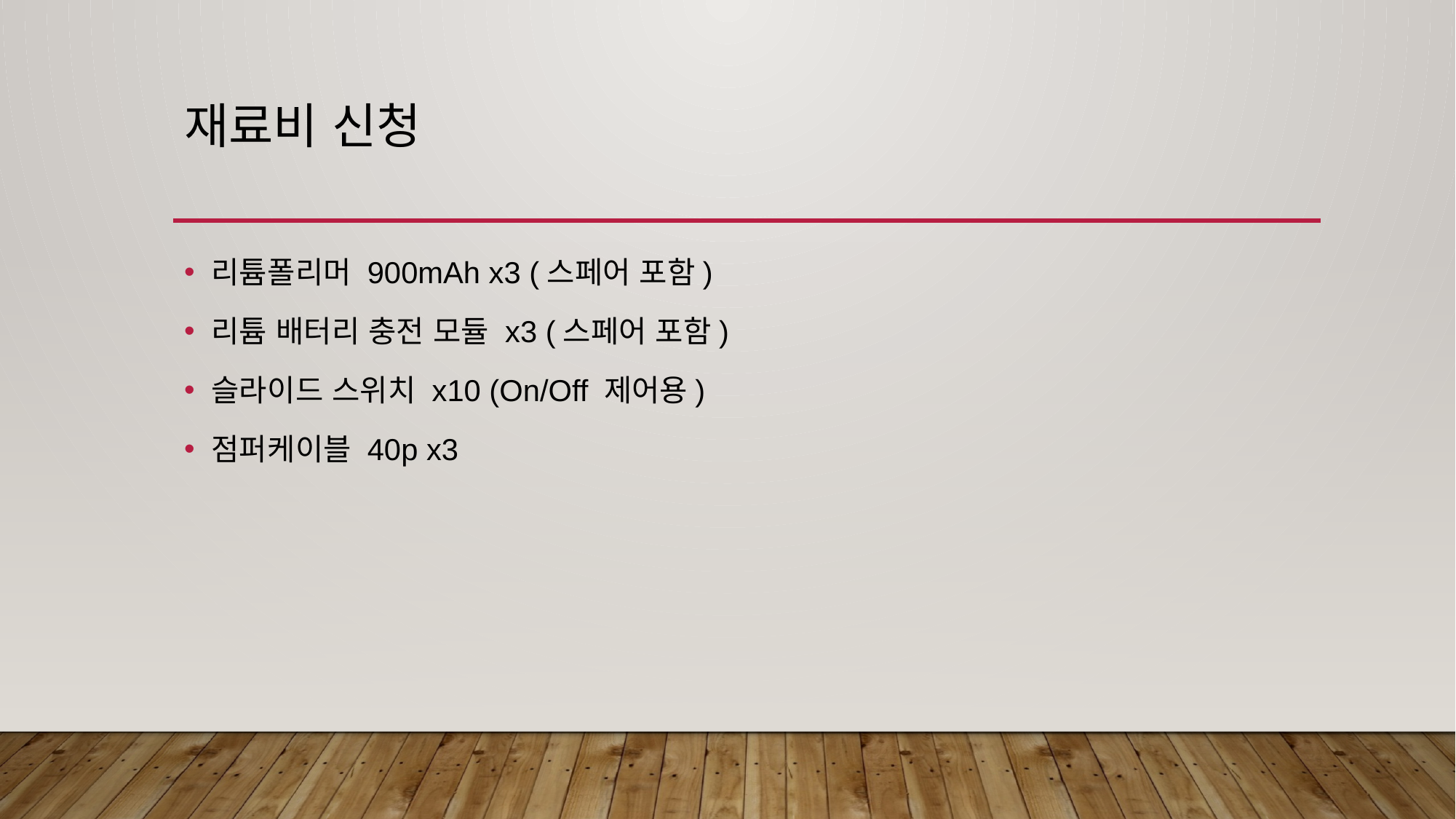

# 재료비 신청
리튬폴리머 900mAh x3 (스페어 포함)
리튬 배터리 충전 모듈 x3 (스페어 포함)
슬라이드 스위치 x10 (On/Off 제어용)
점퍼케이블 40p x3